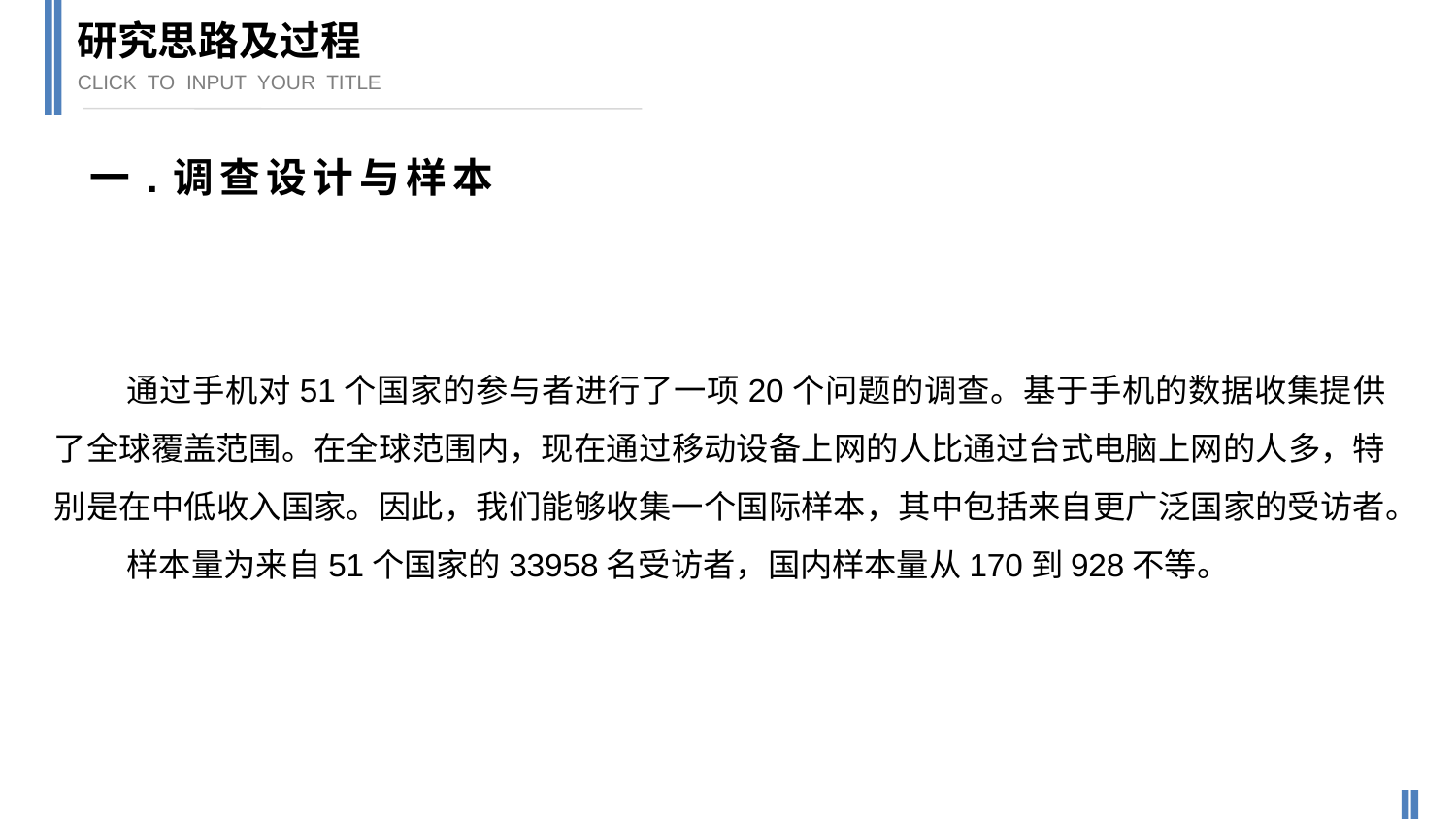

研究思路及过程
CLICK  TO  INPUT  YOUR  TITLE
一.调查设计与样本
通过手机对51个国家的参与者进行了一项20个问题的调查。基于手机的数据收集提供了全球覆盖范围。在全球范围内，现在通过移动设备上网的人比通过台式电脑上网的人多，特别是在中低收入国家。因此，我们能够收集一个国际样本，其中包括来自更广泛国家的受访者。
样本量为来自51个国家的33958名受访者，国内样本量从170到928不等。